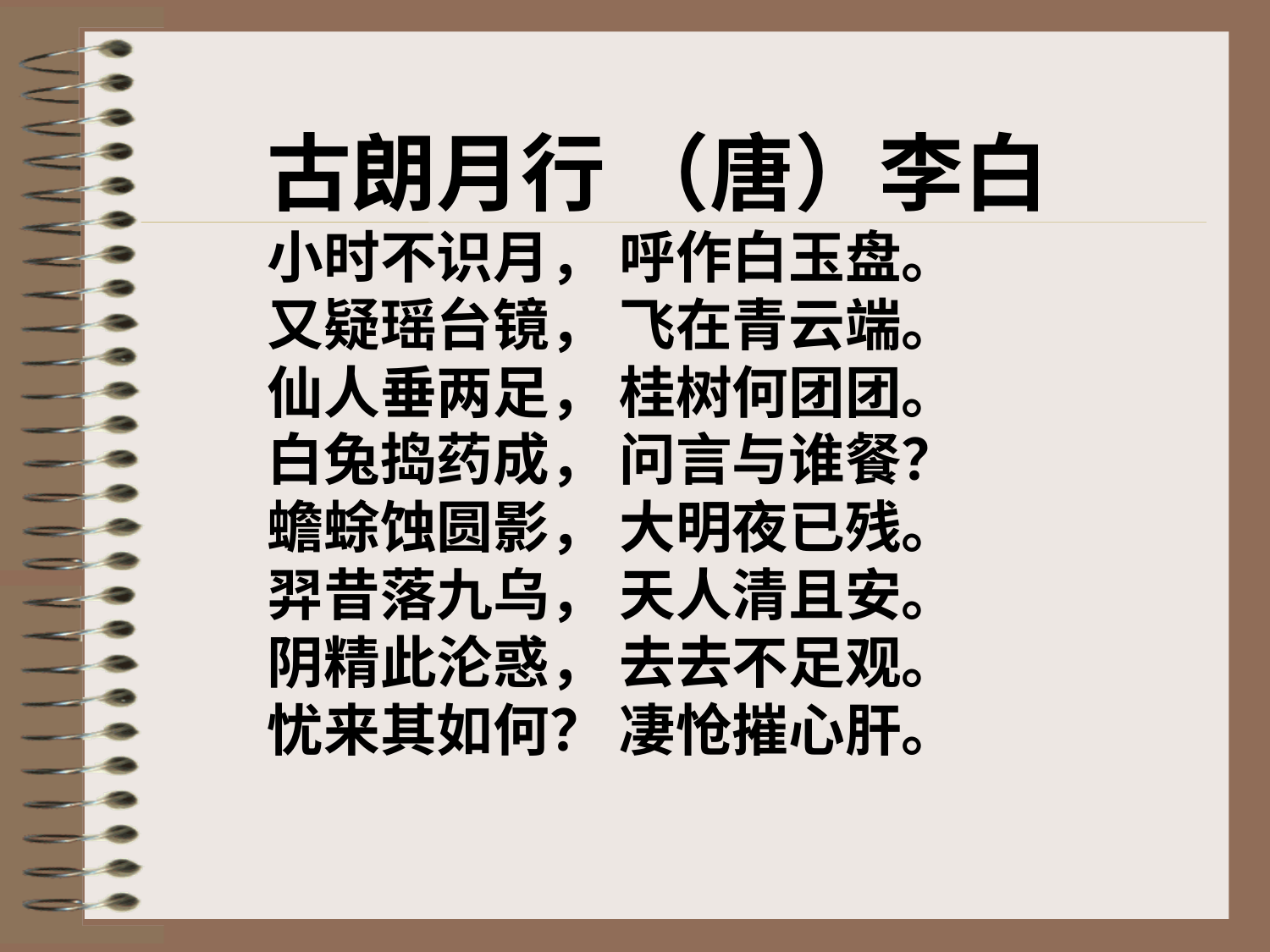

古朗月行 （唐）李白
小时不识月， 呼作白玉盘。
又疑瑶台镜， 飞在青云端。
仙人垂两足， 桂树何团团。
白兔捣药成， 问言与谁餐？
蟾蜍蚀圆影， 大明夜已残。
羿昔落九乌， 天人清且安。
阴精此沦惑， 去去不足观。
忧来其如何？ 凄怆摧心肝。